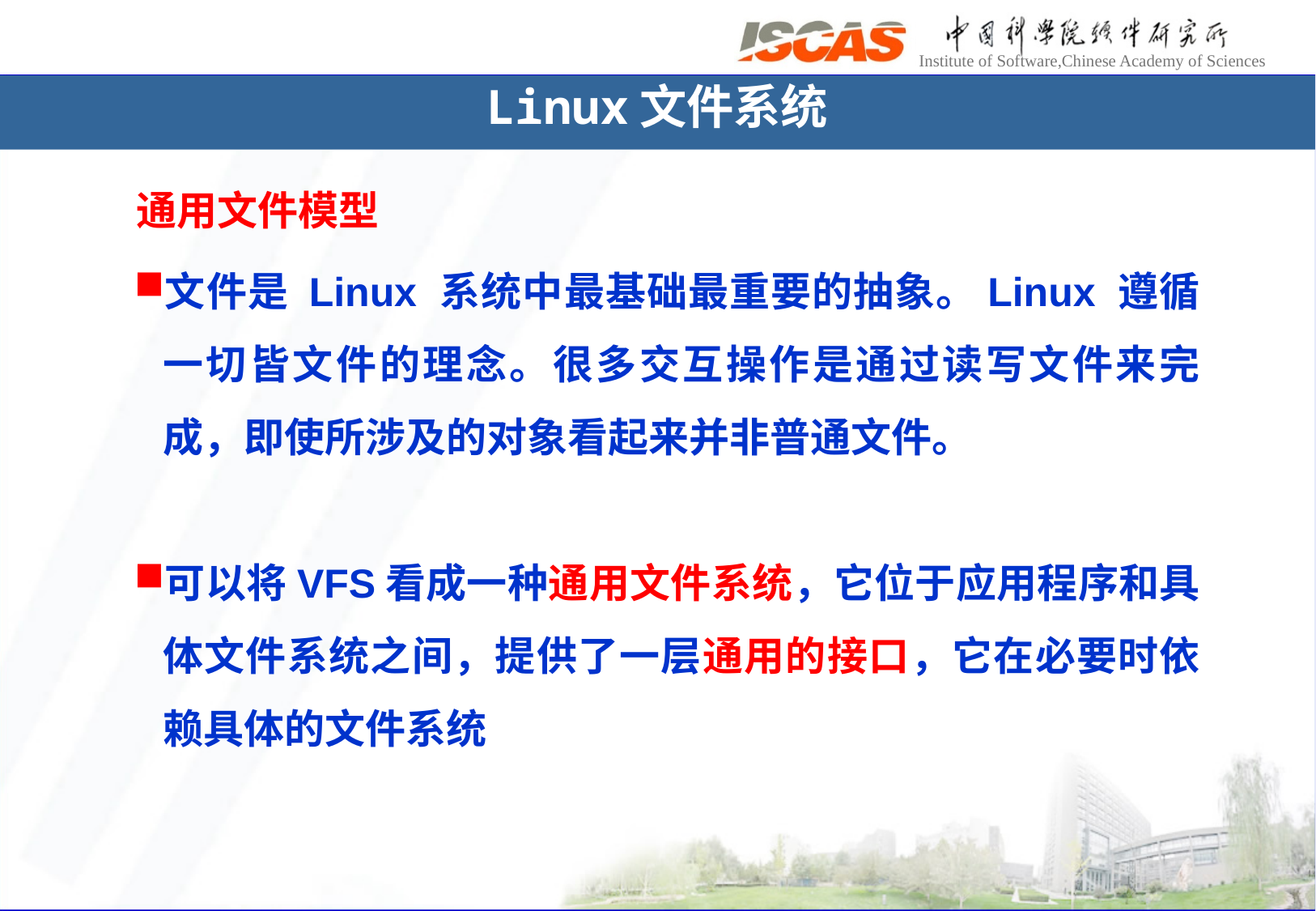

Linux文件系统

通用文件模型
文件是 Linux 系统中最基础最重要的抽象。Linux 遵循一切皆文件的理念。很多交互操作是通过读写文件来完成，即使所涉及的对象看起来并非普通文件。

可以将VFS看成一种通用文件系统，它位于应用程序和具体文件系统之间，提供了一层通用的接口，它在必要时依赖具体的文件系统